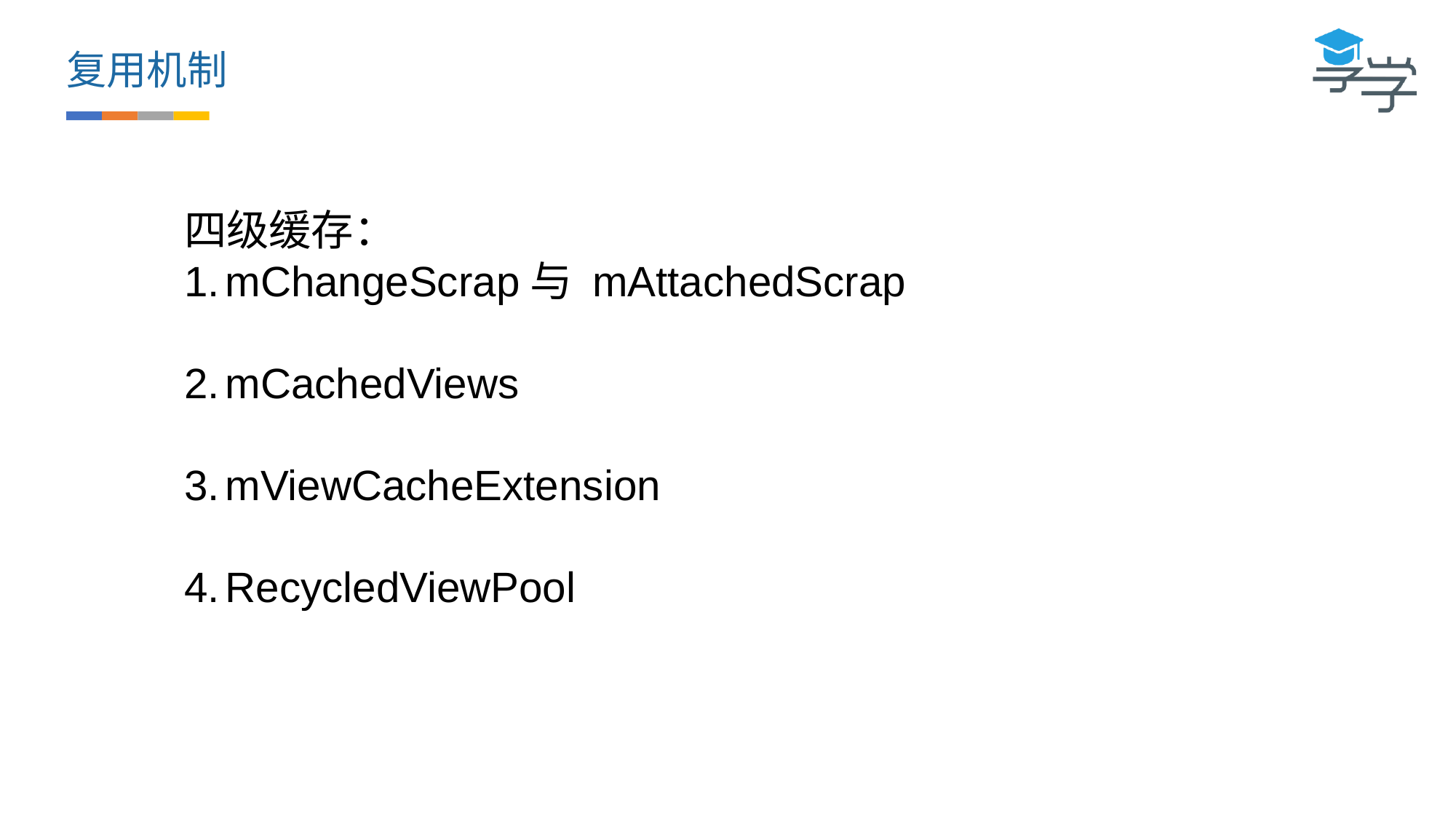

复用机制

四级缓存：
mChangeScrap与 mAttachedScrap

mCachedViews

mViewCacheExtension

RecycledViewPool